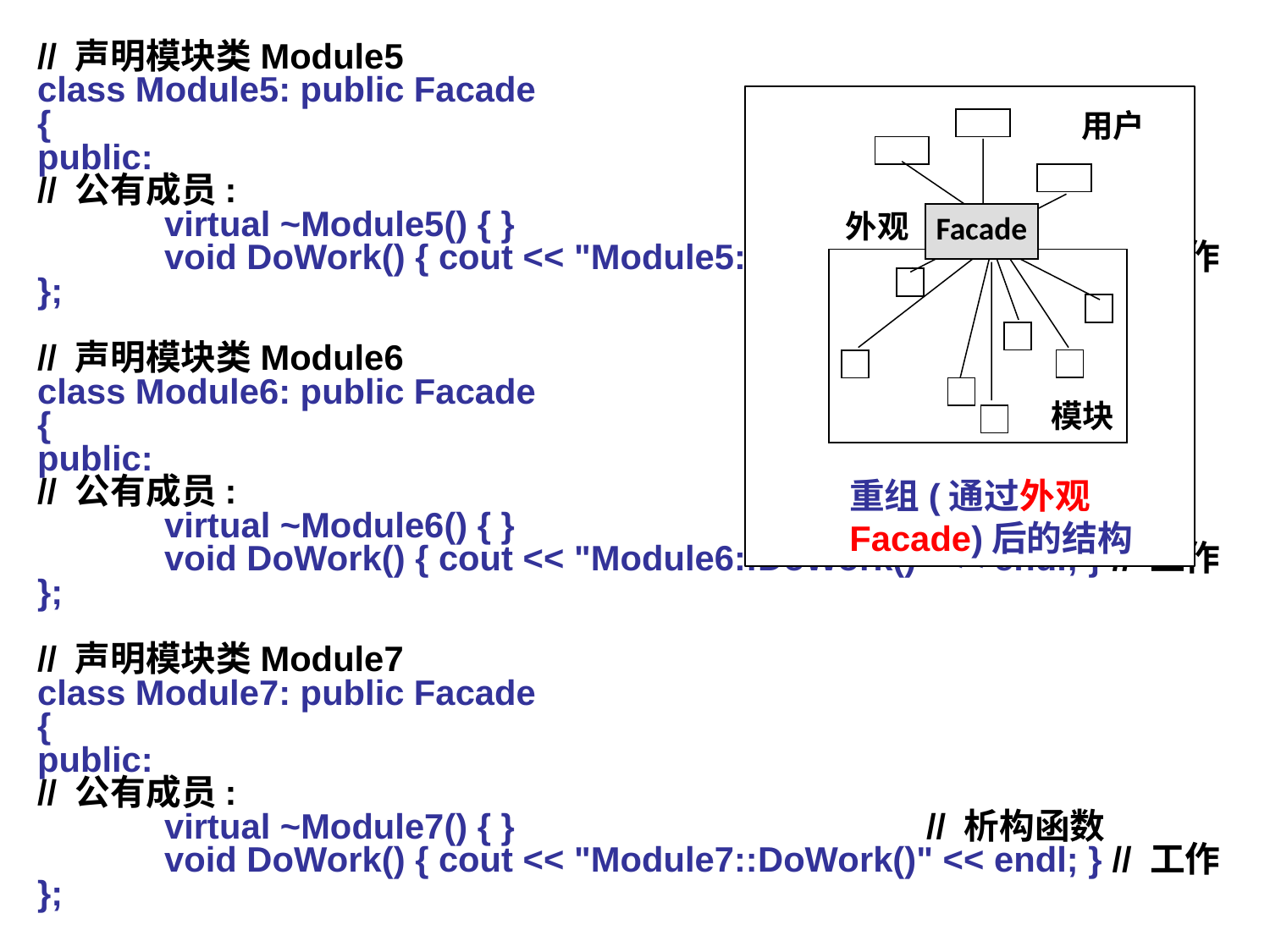

// 声明模块类Module5
class Module5: public Facade
{
public:
// 公有成员:
	virtual ~Module5() { }				// 析构函数
	void DoWork() { cout << "Module5::DoWork()" << endl; } // 工作
};

// 声明模块类Module6
class Module6: public Facade
{
public:
// 公有成员:
	virtual ~Module6() { }				// 析构函数
	void DoWork() { cout << "Module6::DoWork()" << endl; } // 工作
};

// 声明模块类Module7
class Module7: public Facade
{
public:
// 公有成员:
	virtual ~Module7() { }				// 析构函数
	void DoWork() { cout << "Module7::DoWork()" << endl; } // 工作
};

用户

Facade

外观
模块
重组(通过外观Facade)后的结构